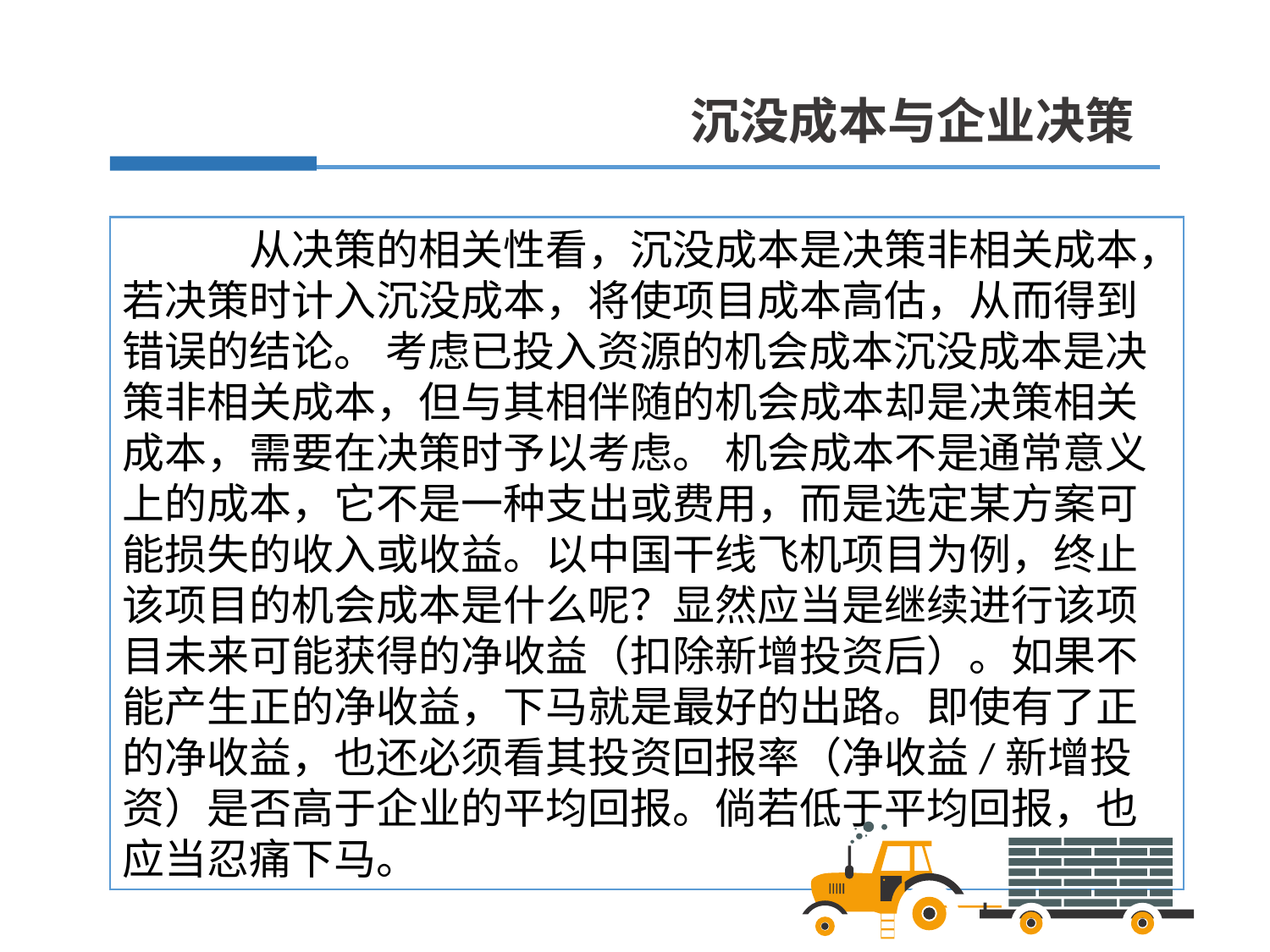

沉没成本与企业决策

	从决策的相关性看，沉没成本是决策非相关成本，若决策时计入沉没成本，将使项目成本高估，从而得到错误的结论。 考虑已投入资源的机会成本沉没成本是决策非相关成本，但与其相伴随的机会成本却是决策相关成本，需要在决策时予以考虑。 机会成本不是通常意义上的成本，它不是一种支出或费用，而是选定某方案可能损失的收入或收益。以中国干线飞机项目为例，终止该项目的机会成本是什么呢？显然应当是继续进行该项目未来可能获得的净收益（扣除新增投资后）。如果不能产生正的净收益，下马就是最好的出路。即使有了正的净收益，也还必须看其投资回报率（净收益/新增投资）是否高于企业的平均回报。倘若低于平均回报，也应当忍痛下马。